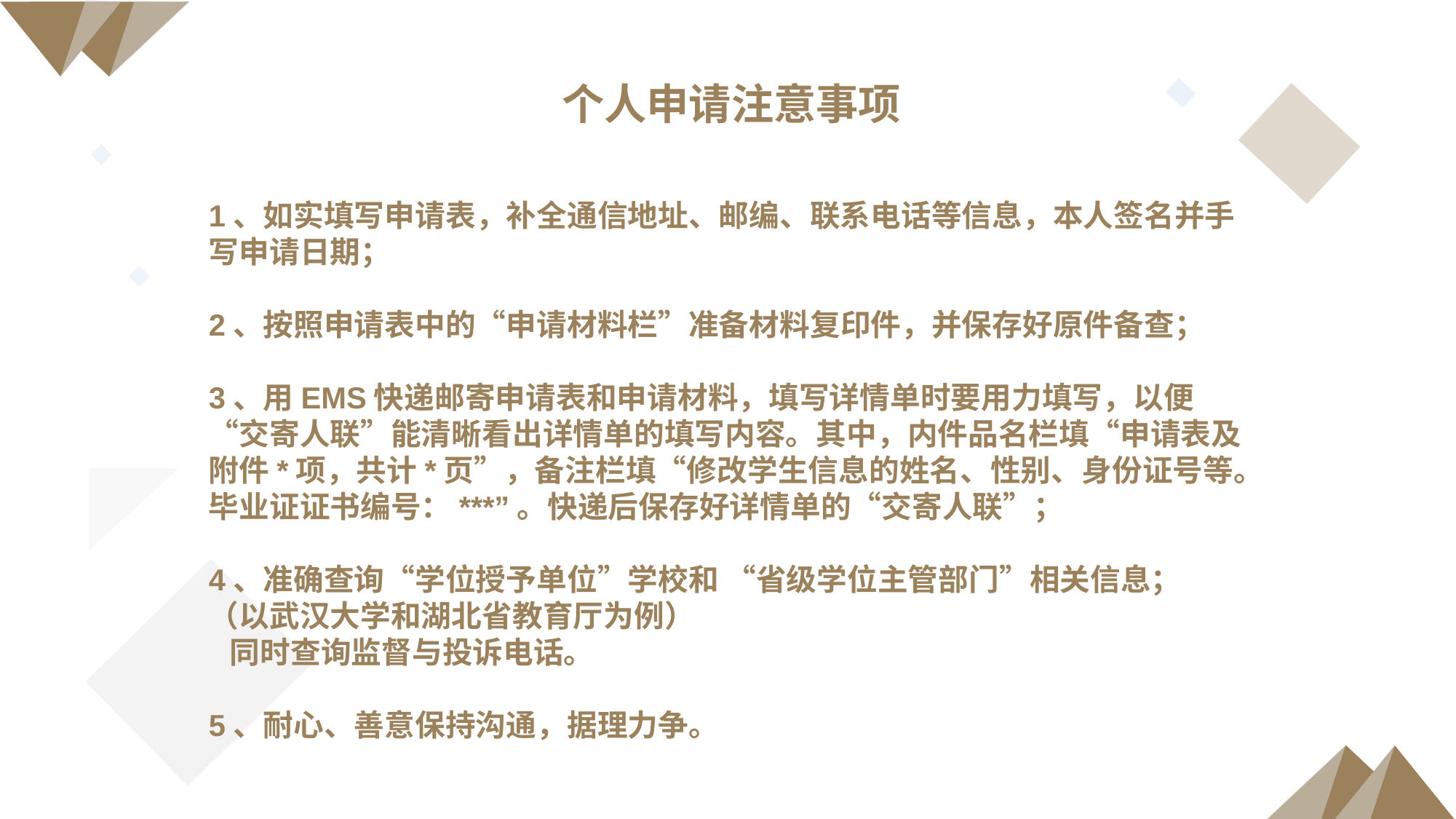

个人申请注意事项

1、如实填写申请表，补全通信地址、邮编、联系电话等信息，本人签名并手写申请日期；

2、按照申请表中的“申请材料栏”准备材料复印件，并保存好原件备查；

3、用EMS快递邮寄申请表和申请材料，填写详情单时要用力填写，以便“交寄人联”能清晰看出详情单的填写内容。其中，内件品名栏填“申请表及附件*项，共计*页”，备注栏填“修改学生信息的姓名、性别、身份证号等。毕业证证书编号：***”。快递后保存好详情单的“交寄人联”；

4、准确查询“学位授予单位”学校和 “省级学位主管部门”相关信息；
（以武汉大学和湖北省教育厅为例）
  同时查询监督与投诉电话。

5、耐心、善意保持沟通，据理力争。